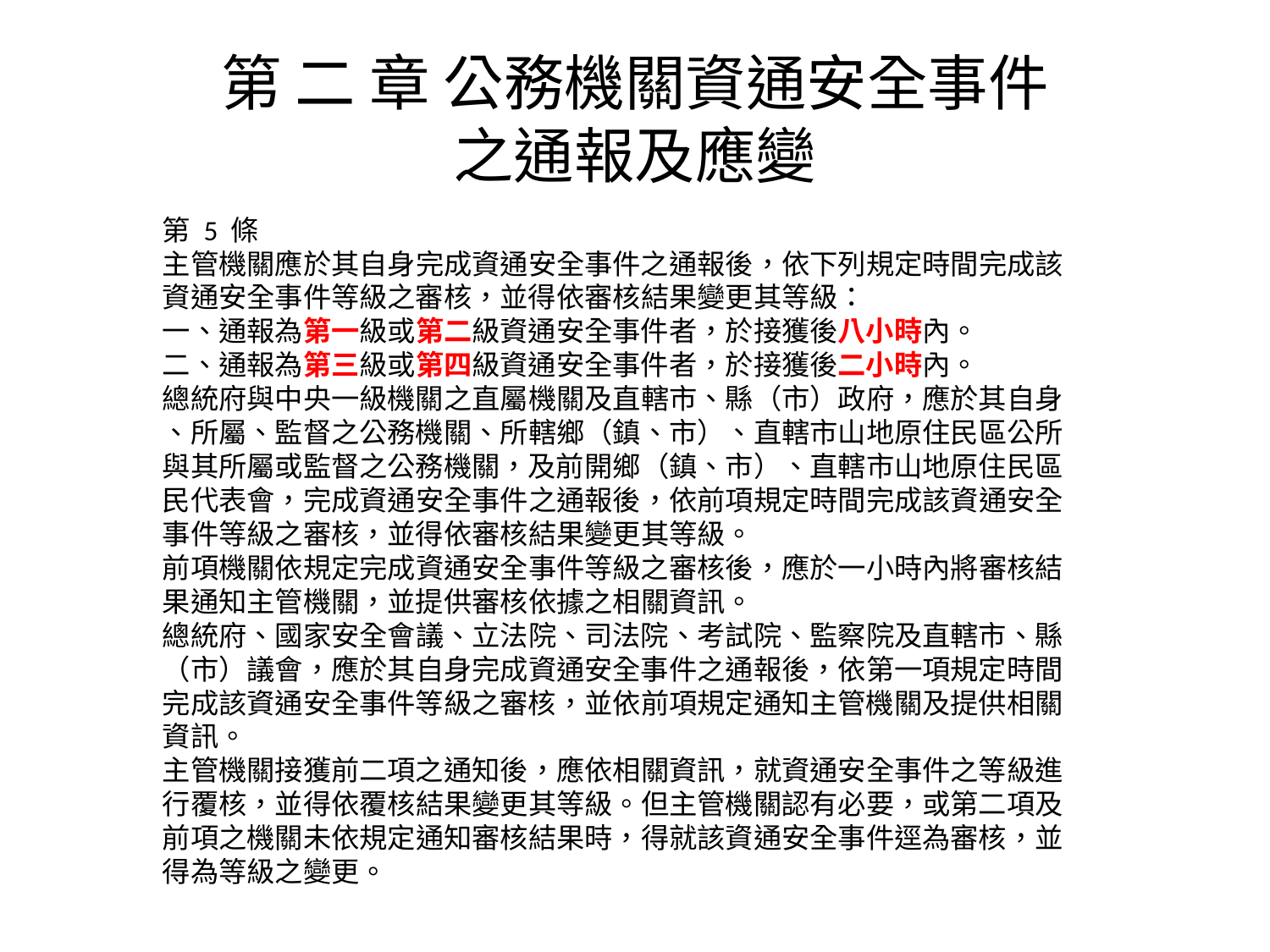

# 第 二 章 公務機關資通安全事件 之通報及應變
第 5 條
主管機關應於其自身完成資通安全事件之通報後，依下列規定時間完成該
資通安全事件等級之審核，並得依審核結果變更其等級：
一、通報為第一級或第二級資通安全事件者，於接獲後八小時內。
二、通報為第三級或第四級資通安全事件者，於接獲後二小時內。
總統府與中央一級機關之直屬機關及直轄市、縣（市）政府，應於其自身
、所屬、監督之公務機關、所轄鄉（鎮、市）、直轄市山地原住民區公所
與其所屬或監督之公務機關，及前開鄉（鎮、市）、直轄市山地原住民區
民代表會，完成資通安全事件之通報後，依前項規定時間完成該資通安全
事件等級之審核，並得依審核結果變更其等級。
前項機關依規定完成資通安全事件等級之審核後，應於一小時內將審核結
果通知主管機關，並提供審核依據之相關資訊。
總統府、國家安全會議、立法院、司法院、考試院、監察院及直轄市、縣
（市）議會，應於其自身完成資通安全事件之通報後，依第一項規定時間
完成該資通安全事件等級之審核，並依前項規定通知主管機關及提供相關
資訊。
主管機關接獲前二項之通知後，應依相關資訊，就資通安全事件之等級進
行覆核，並得依覆核結果變更其等級。但主管機關認有必要，或第二項及
前項之機關未依規定通知審核結果時，得就該資通安全事件逕為審核，並
得為等級之變更。